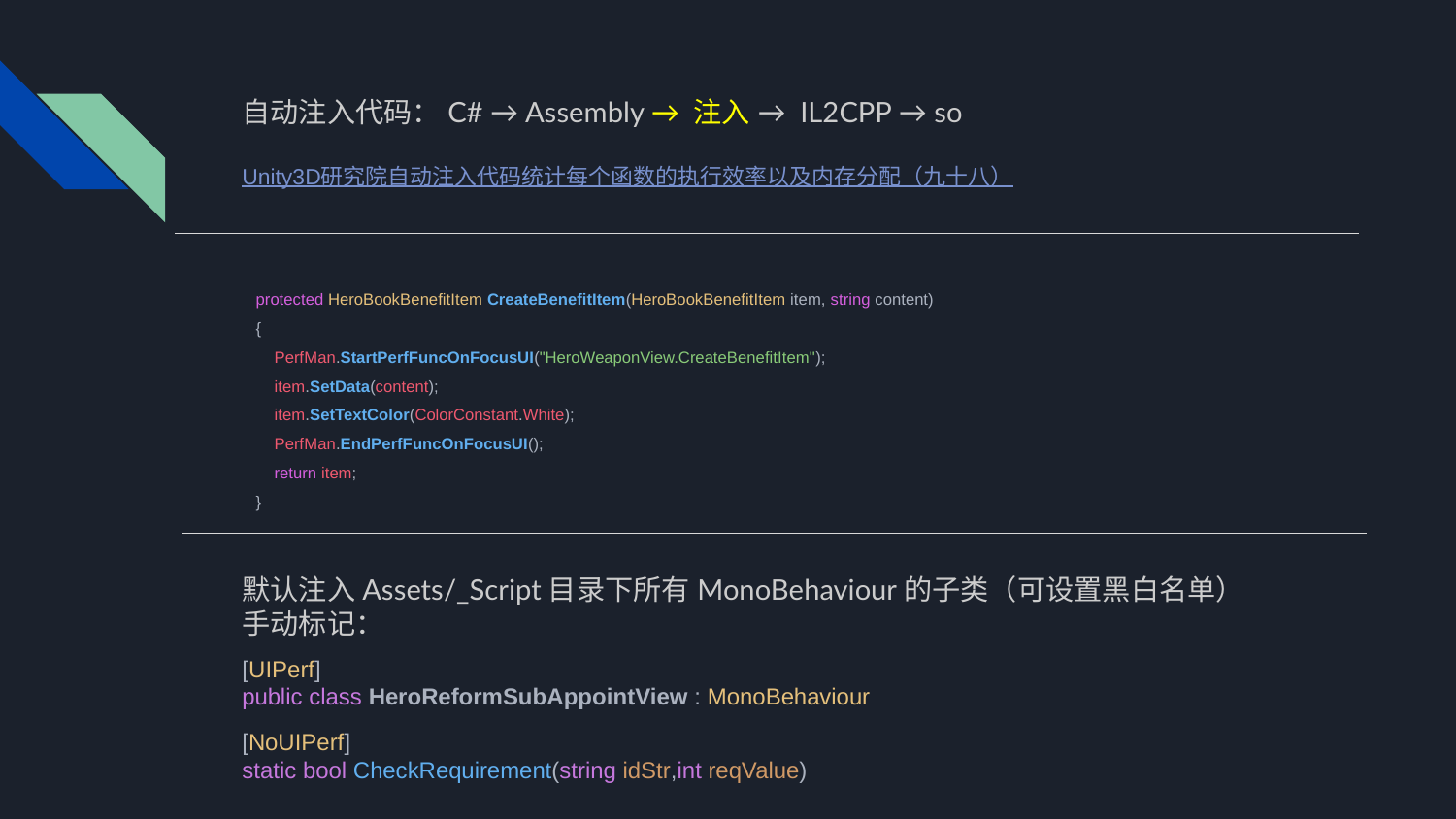

自动注入代码：C# → Assembly → 注入 → IL2CPP → so

Unity3D研究院自动注入代码统计每个函数的执行效率以及内存分配（九十八）
   protected HeroBookBenefitItem CreateBenefitItem(HeroBookBenefitItem item, string content)
   {
       PerfMan.StartPerfFuncOnFocusUI("HeroWeaponView.CreateBenefitItem");
       item.SetData(content);
       item.SetTextColor(ColorConstant.White);
       PerfMan.EndPerfFuncOnFocusUI();
       return item;
   }
默认注入Assets/_Script目录下所有MonoBehaviour的子类（可设置黑白名单）
手动标记：
[UIPerf]
public class HeroReformSubAppointView : MonoBehaviour
[NoUIPerf]
static bool CheckRequirement(string idStr,int reqValue)